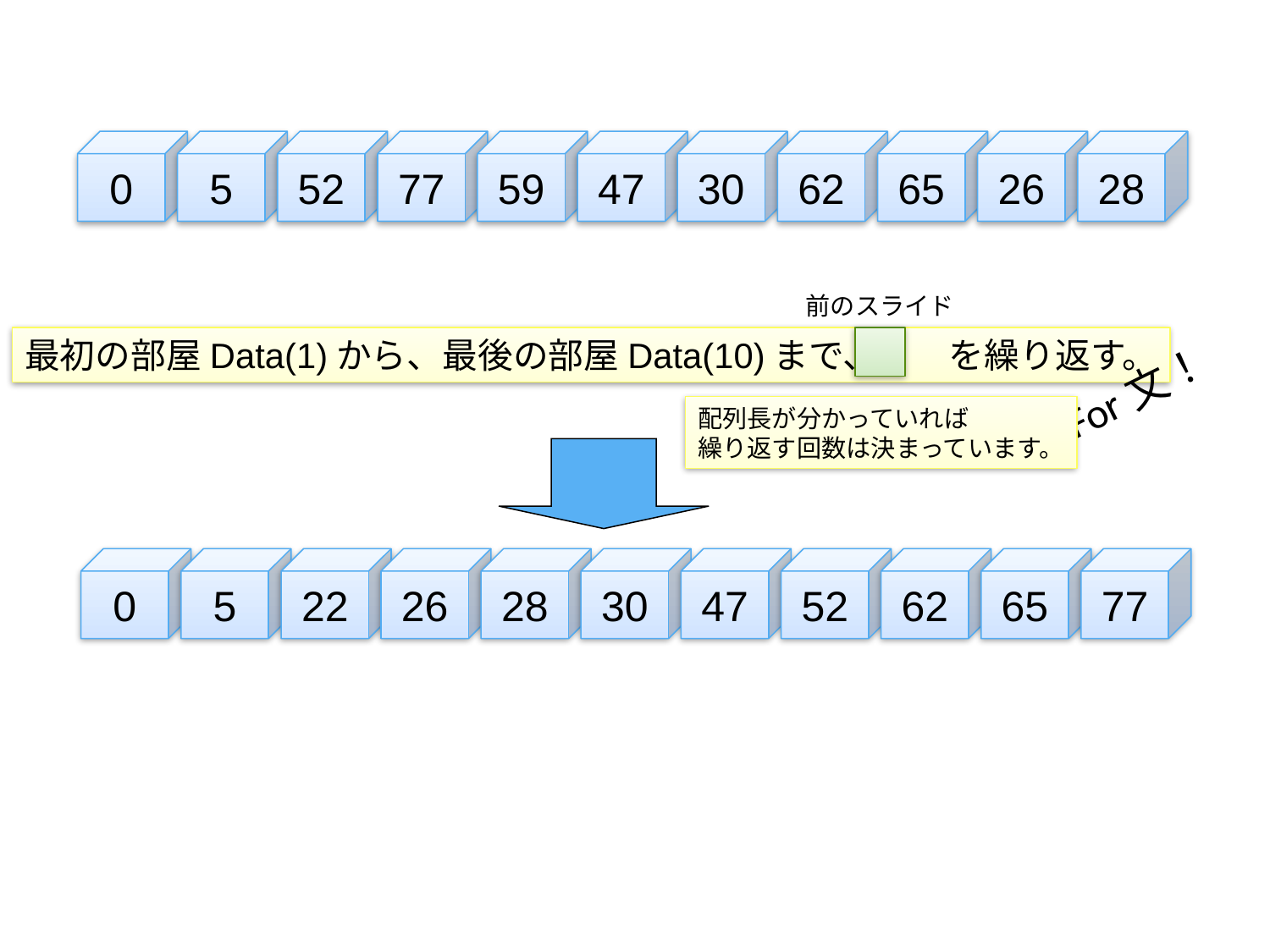

0
5
52
77
59
47
30
62
65
26
28
前のスライド
最初の部屋Data(1)から、最後の部屋Data(10)まで、　　を繰り返す。

For文！
配列長が分かっていれば
繰り返す回数は決まっています。

0
5
22
26
28
30
47
52
62
65
77